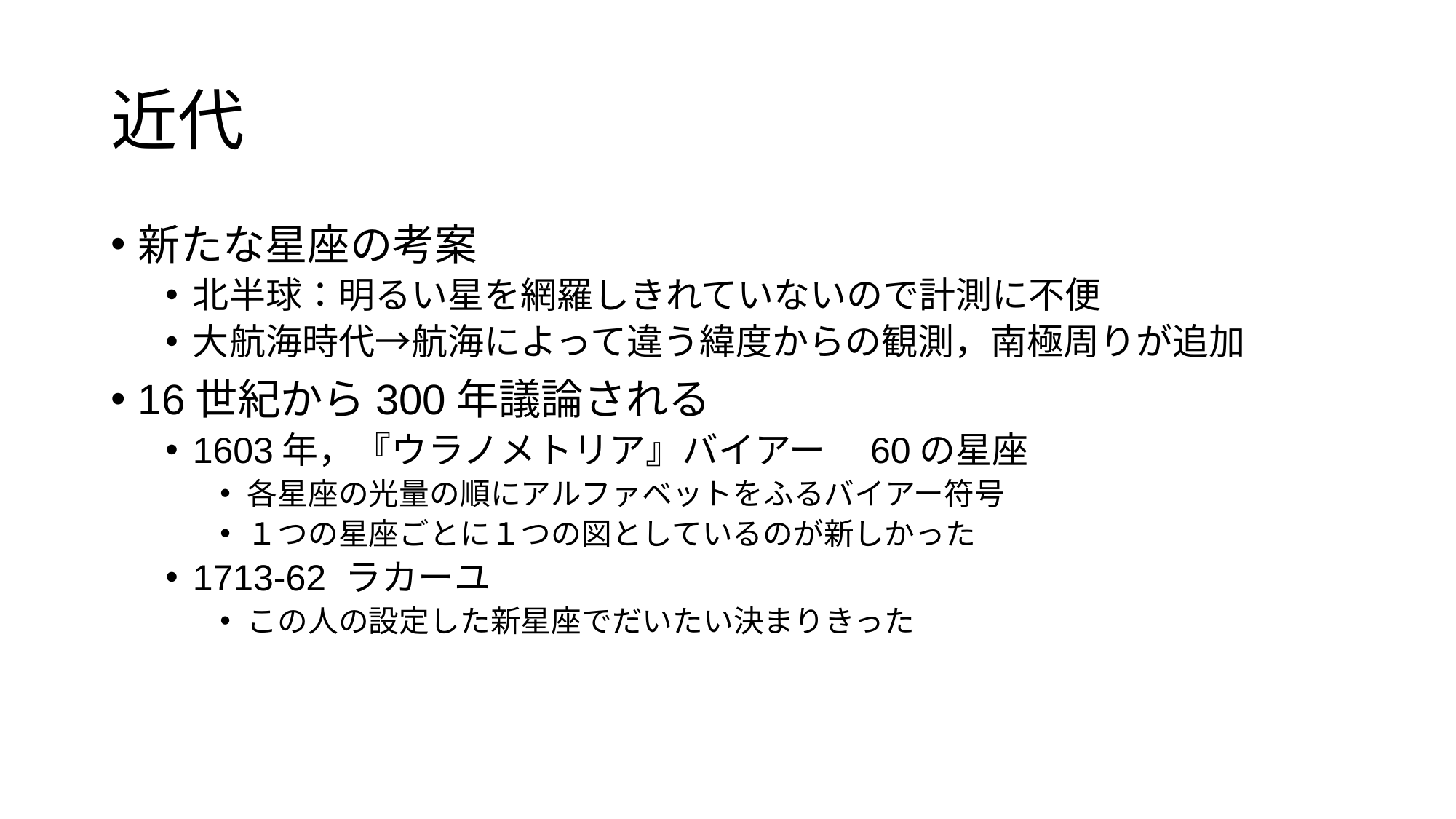

# 近代
新たな星座の考案
北半球：明るい星を網羅しきれていないので計測に不便
大航海時代→航海によって違う緯度からの観測，南極周りが追加
16世紀から300年議論される
1603年，『ウラノメトリア』バイアー　60の星座
各星座の光量の順にアルファベットをふるバイアー符号
１つの星座ごとに１つの図としているのが新しかった
1713-62 ラカーユ
この人の設定した新星座でだいたい決まりきった